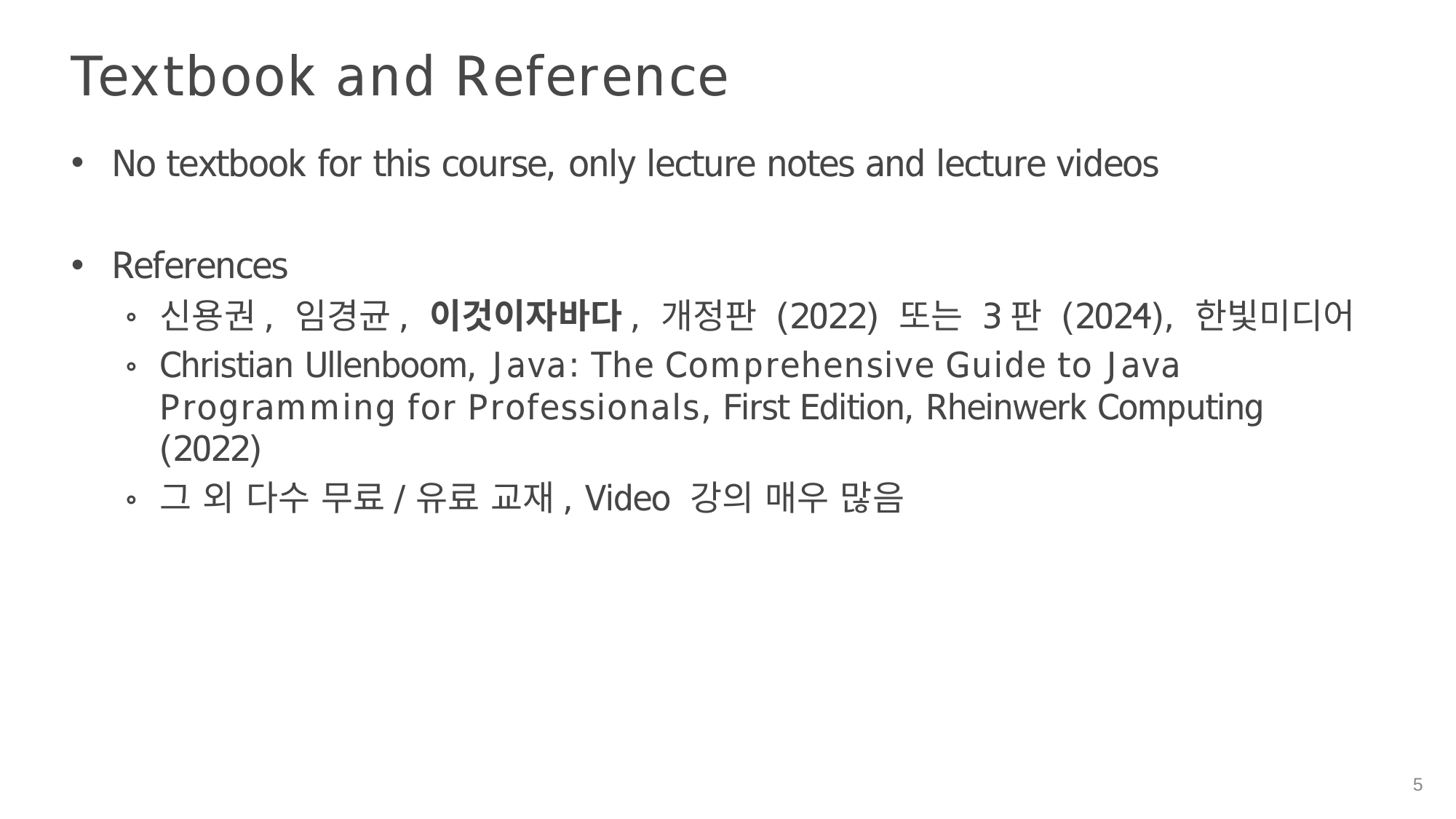

# Textbook and Reference
No textbook for this course, only lecture notes and lecture videos

References
신용권, 임경균, 이것이자바다, 개정판 (2022) 또는 3판 (2024), 한빛미디어
Christian Ullenboom, Java: The Comprehensive Guide to Java Programming for Professionals, First Edition, Rheinwerk Computing (2022)
그 외 다수 무료/유료 교재, Video 강의 매우 많음
5